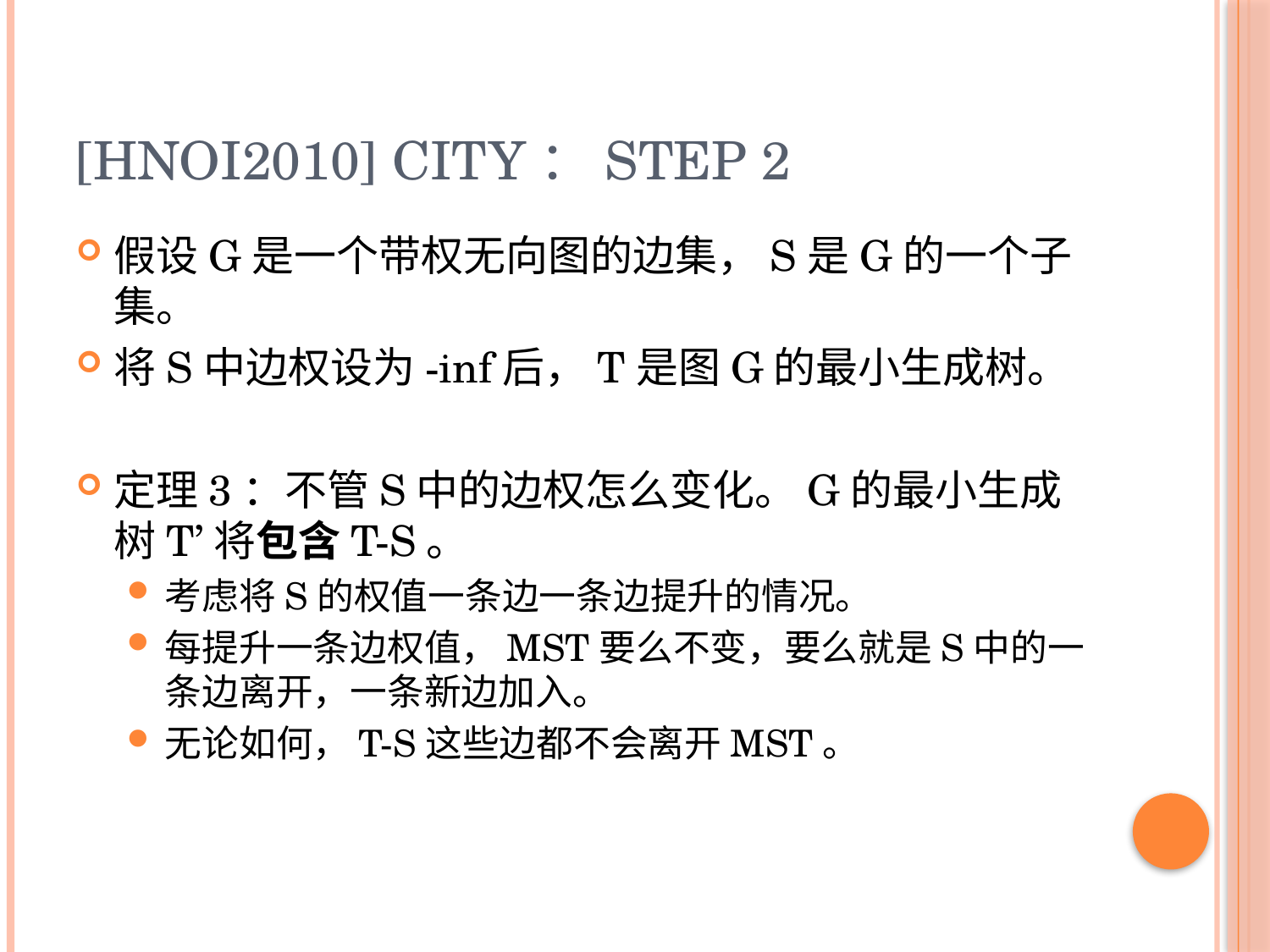

# [HNOI2010] City：Step 2
假设G是一个带权无向图的边集，S是G的一个子集。
将S中边权设为-inf后，T是图G的最小生成树。

定理3：不管S中的边权怎么变化。G的最小生成树T’将包含T-S。
考虑将S的权值一条边一条边提升的情况。
每提升一条边权值，MST要么不变，要么就是S中的一条边离开，一条新边加入。
无论如何，T-S这些边都不会离开MST。